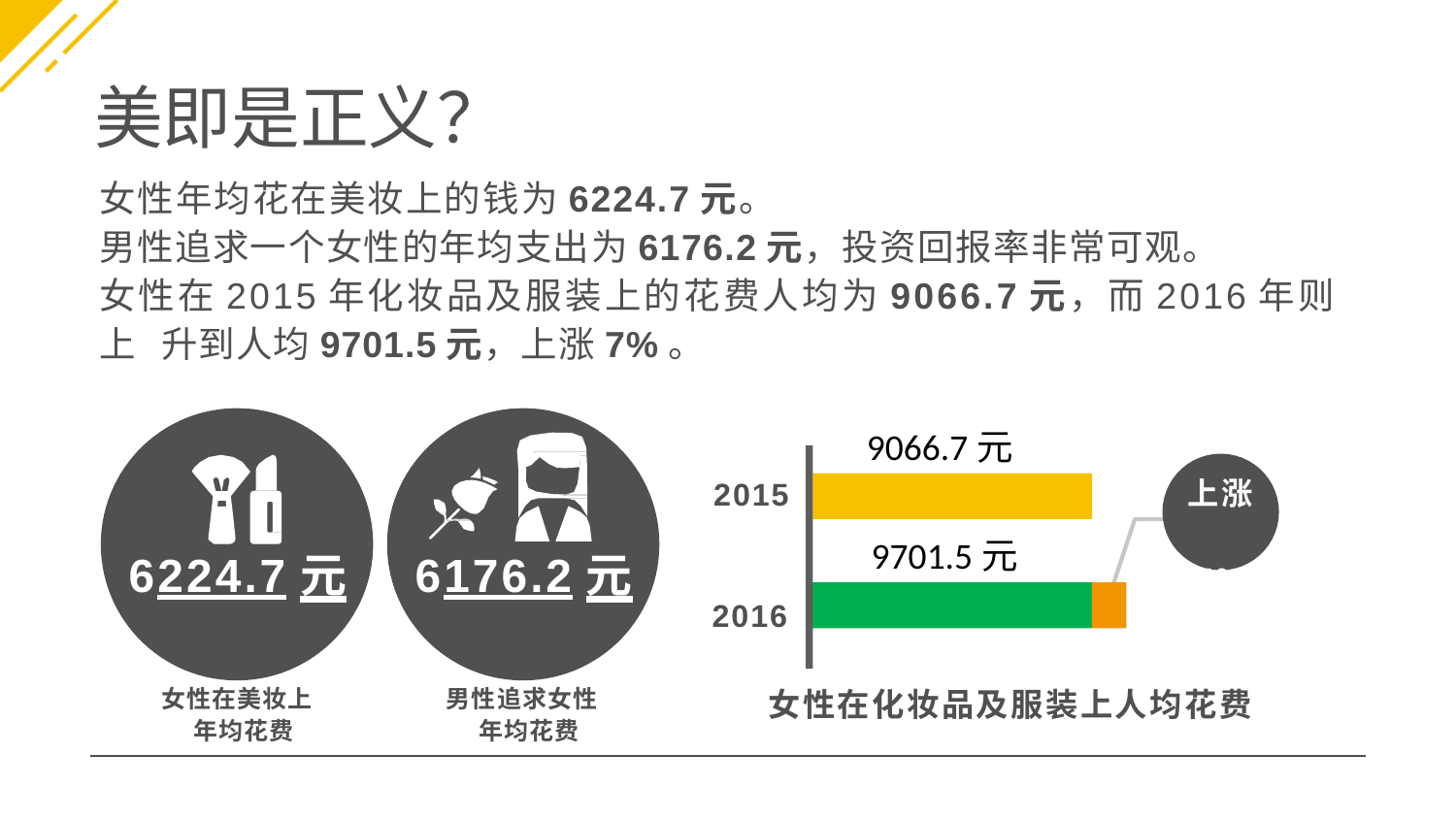

# 美即是正义？
女性年均花在美妆上的钱为6224.7元。
男性追求一个女性的年均支出为6176.2元，投资回报率非常可观。
女性在2015年化妆品及服装上的花费人均为9066.7元，而2016年则上  升到人均9701.5元，上涨7%。

9066.7元

上涨  7%

2015

9701.5元
6224.7元
6176.2元

2016
女性在美妆上  年均花费
男性追求女性  年均花费
女性在化妆品及服装上人均花费